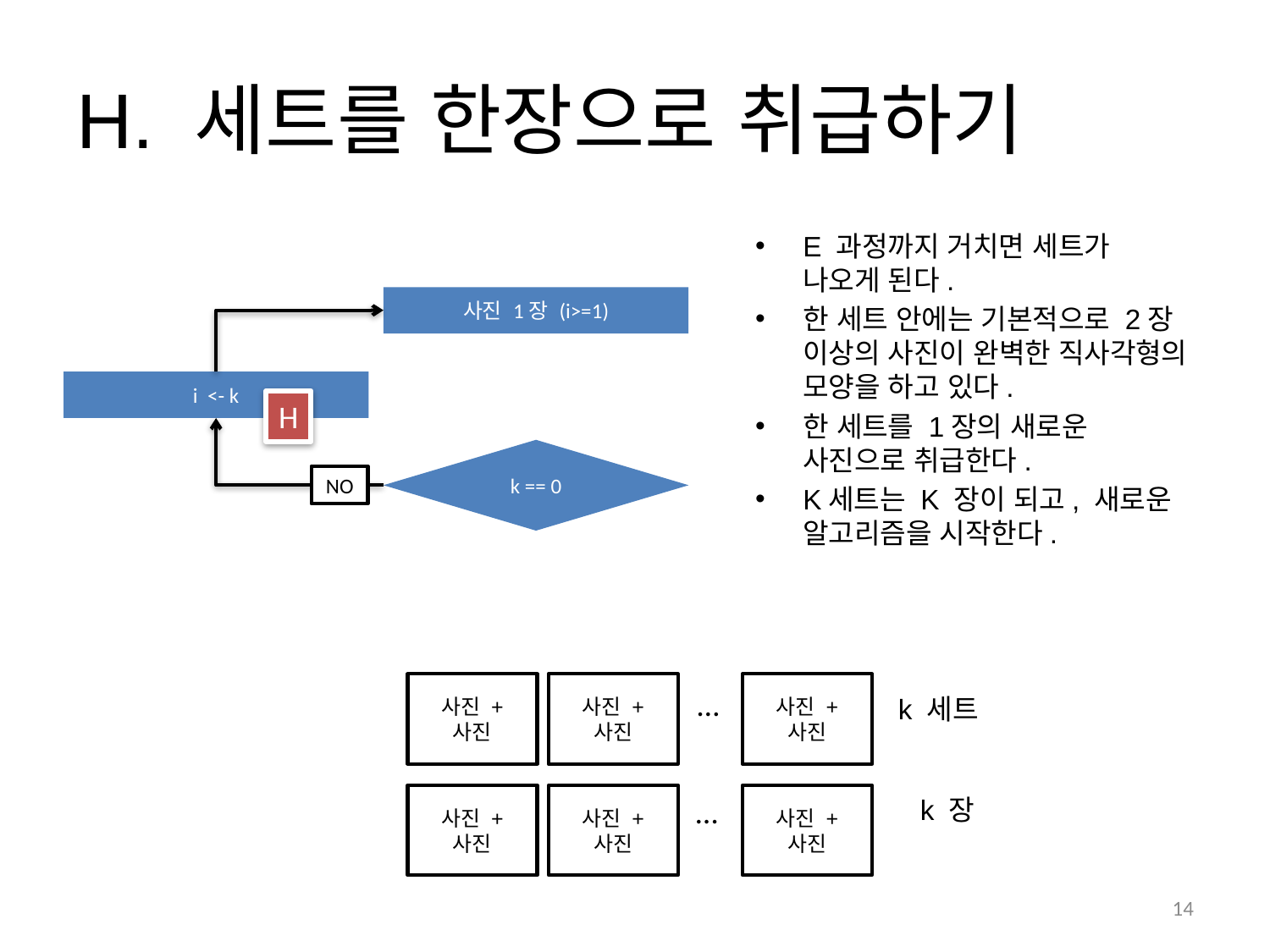

# H. 세트를 한장으로 취급하기
E 과정까지 거치면 세트가 나오게 된다.
한 세트 안에는 기본적으로 2장 이상의 사진이 완벽한 직사각형의 모양을 하고 있다.
한 세트를 1장의 새로운 사진으로 취급한다.
K세트는 K 장이 되고, 새로운 알고리즘을 시작한다.
사진 1장 (i>=1)
i  <- k
H
k == 0
NO
사진 + 사진
사진 + 사진
사진 + 사진
…
k 세트
사진 + 사진
사진 + 사진
사진 + 사진
…
k 장
14